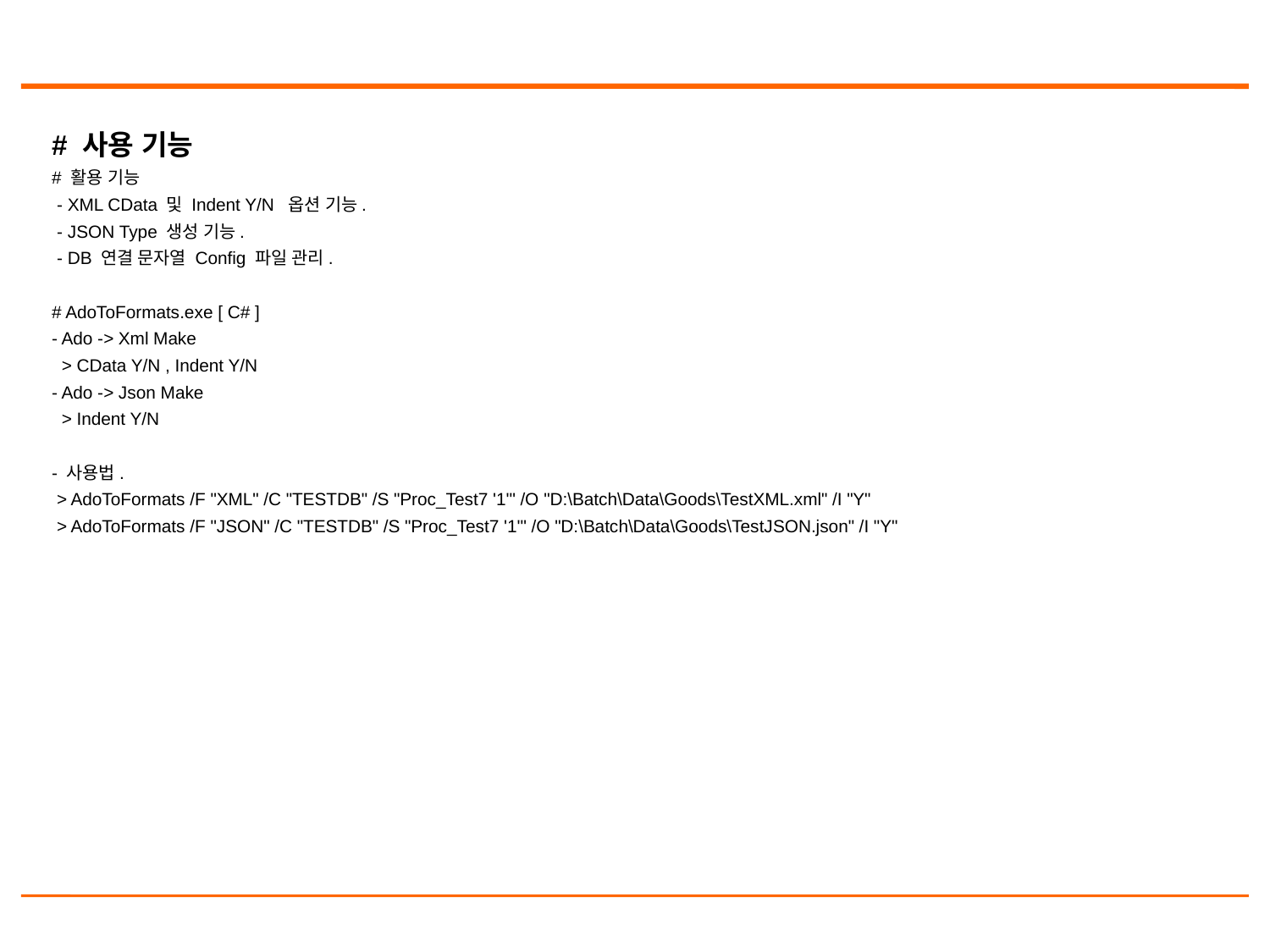

# 사용 기능
# 활용 기능
 - XML CData 및 Indent Y/N  옵션 기능.
 - JSON Type 생성 기능.
 - DB 연결 문자열 Config 파일 관리.

# AdoToFormats.exe [ C# ]
- Ado -> Xml Make
  > CData Y/N , Indent Y/N
- Ado -> Json Make
  > Indent Y/N

- 사용법.
 > AdoToFormats /F "XML" /C "TESTDB" /S "Proc_Test7 '1'" /O "D:\Batch\Data\Goods\TestXML.xml" /I "Y"
 > AdoToFormats /F "JSON" /C "TESTDB" /S "Proc_Test7 '1'" /O "D:\Batch\Data\Goods\TestJSON.json" /I "Y"